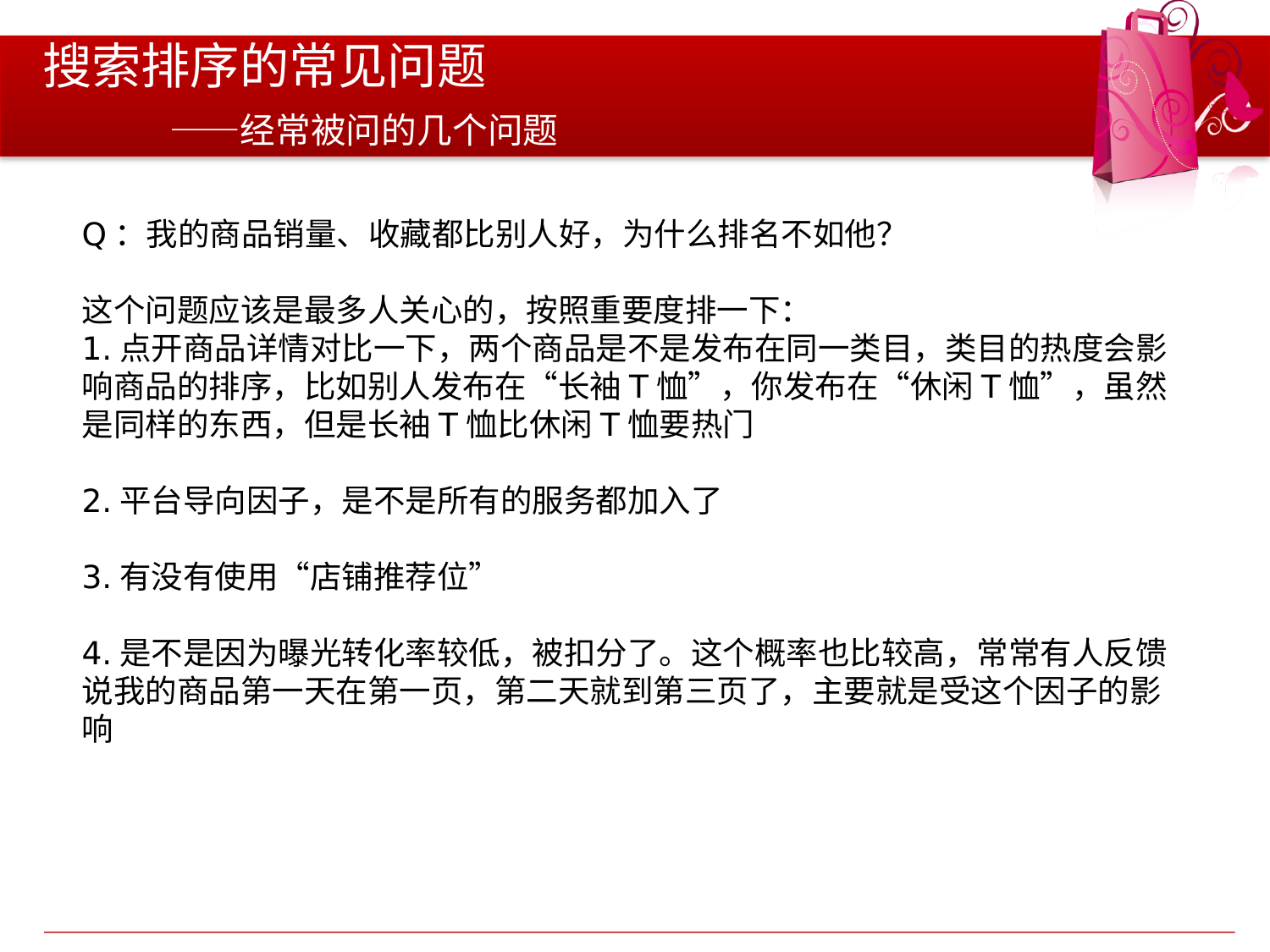

# 搜索排序的常见问题 ——经常被问的几个问题
Q：我的商品销量、收藏都比别人好，为什么排名不如他？

这个问题应该是最多人关心的，按照重要度排一下：
1.点开商品详情对比一下，两个商品是不是发布在同一类目，类目的热度会影响商品的排序，比如别人发布在“长袖T恤”，你发布在“休闲T恤”，虽然是同样的东西，但是长袖T恤比休闲T恤要热门

2.平台导向因子，是不是所有的服务都加入了

3.有没有使用“店铺推荐位”

4.是不是因为曝光转化率较低，被扣分了。这个概率也比较高，常常有人反馈说我的商品第一天在第一页，第二天就到第三页了，主要就是受这个因子的影响